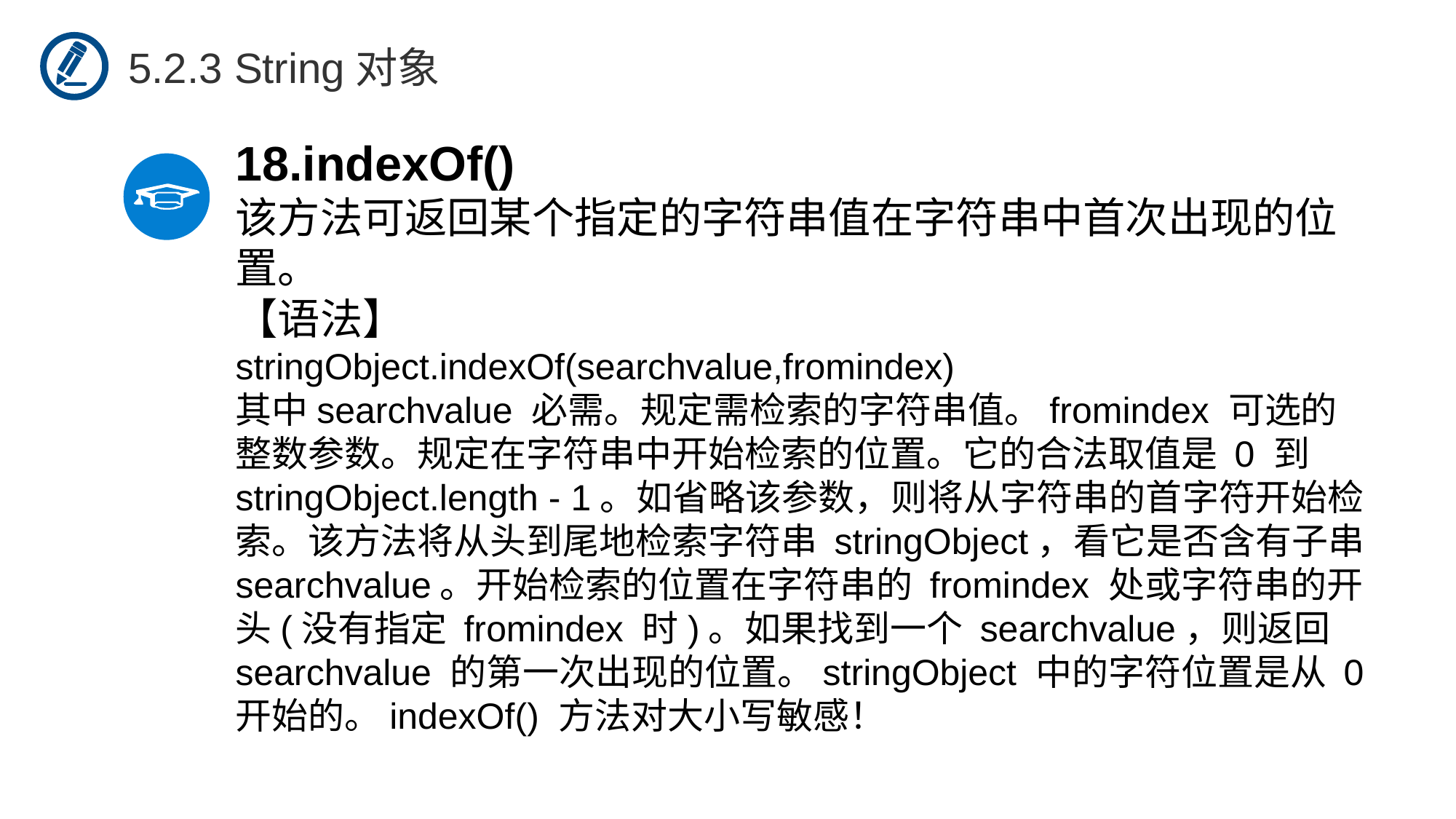

5.2.3 String对象
indexOf()
该方法可返回某个指定的字符串值在字符串中首次出现的位置。
【语法】
stringObject.indexOf(searchvalue,fromindex)
其中searchvalue 必需。规定需检索的字符串值。fromindex 可选的整数参数。规定在字符串中开始检索的位置。它的合法取值是 0 到 stringObject.length - 1。如省略该参数，则将从字符串的首字符开始检索。该方法将从头到尾地检索字符串 stringObject，看它是否含有子串 searchvalue。开始检索的位置在字符串的 fromindex 处或字符串的开头(没有指定 fromindex 时)。如果找到一个 searchvalue，则返回 searchvalue 的第一次出现的位置。stringObject 中的字符位置是从 0 开始的。indexOf() 方法对大小写敏感！